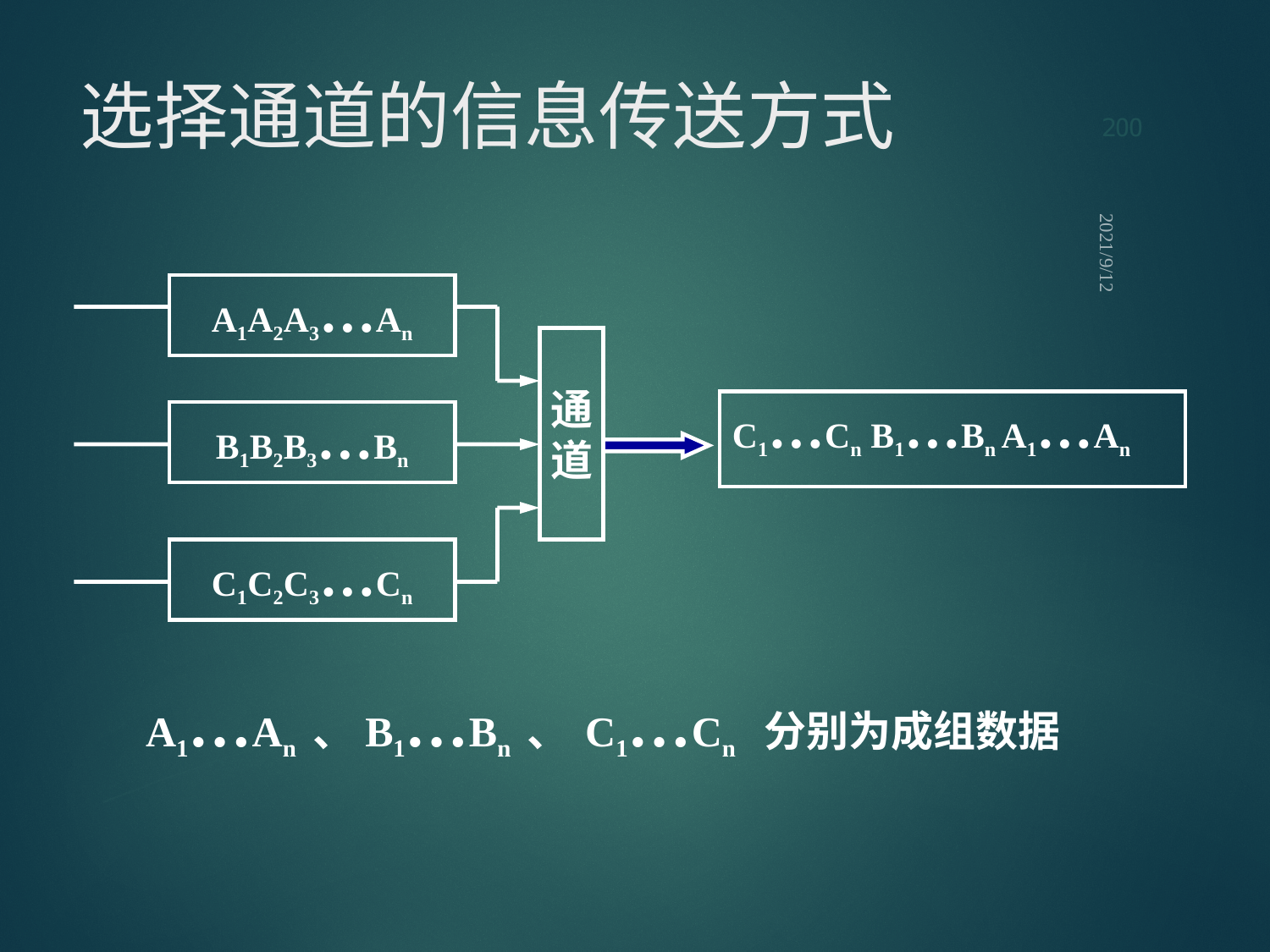

200
# 选择通道的信息传送方式
2021/9/12
| A1A2A3…An |
| --- |

通道

| C1…Cn B1…Bn A1…An |
| --- |
| B1B2B3…Bn |
| --- |

| C1C2C3…Cn |
| --- |

A1…An 、B1…Bn 、 C1…Cn   分别为成组数据